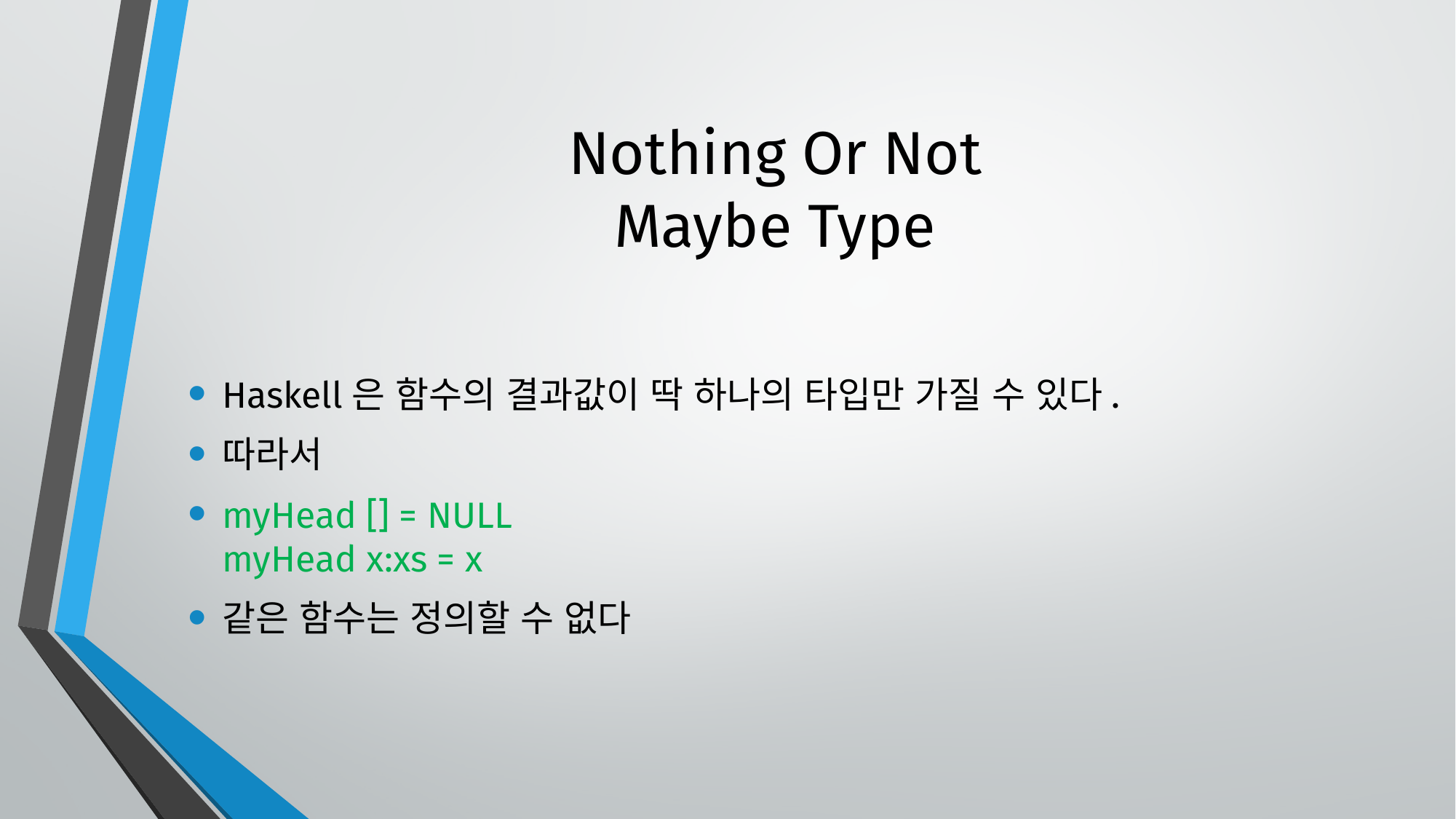

# Nothing Or Not Maybe Type
Haskell은 함수의 결과값이 딱 하나의 타입만 가질 수 있다.
따라서
myHead [] = NULL
myHead x:xs = x
같은 함수는 정의할 수 없다